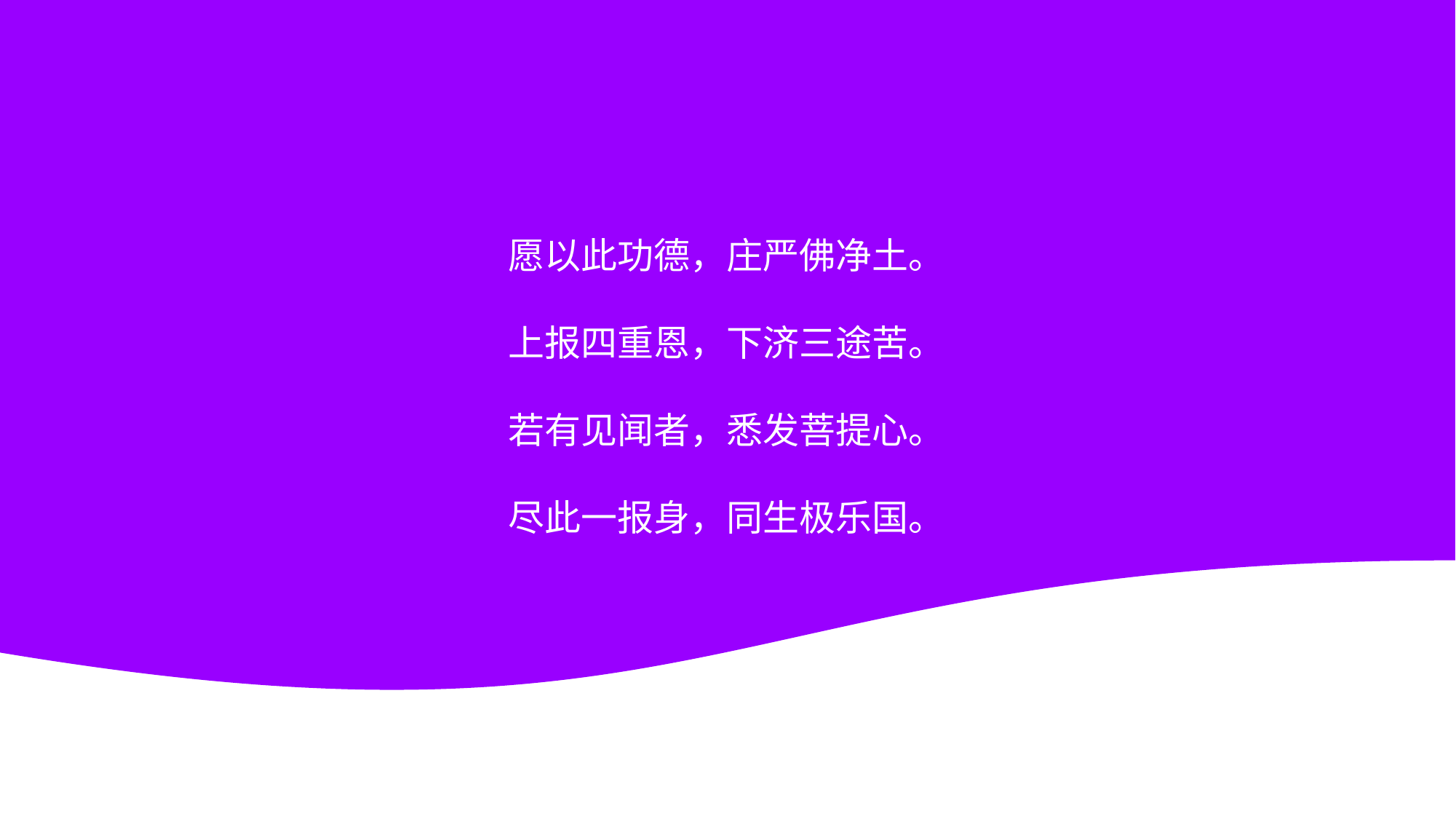

愿以此功德，庄严佛净土。
上报四重恩，下济三途苦。
若有见闻者，悉发菩提心。
尽此一报身，同生极乐国。